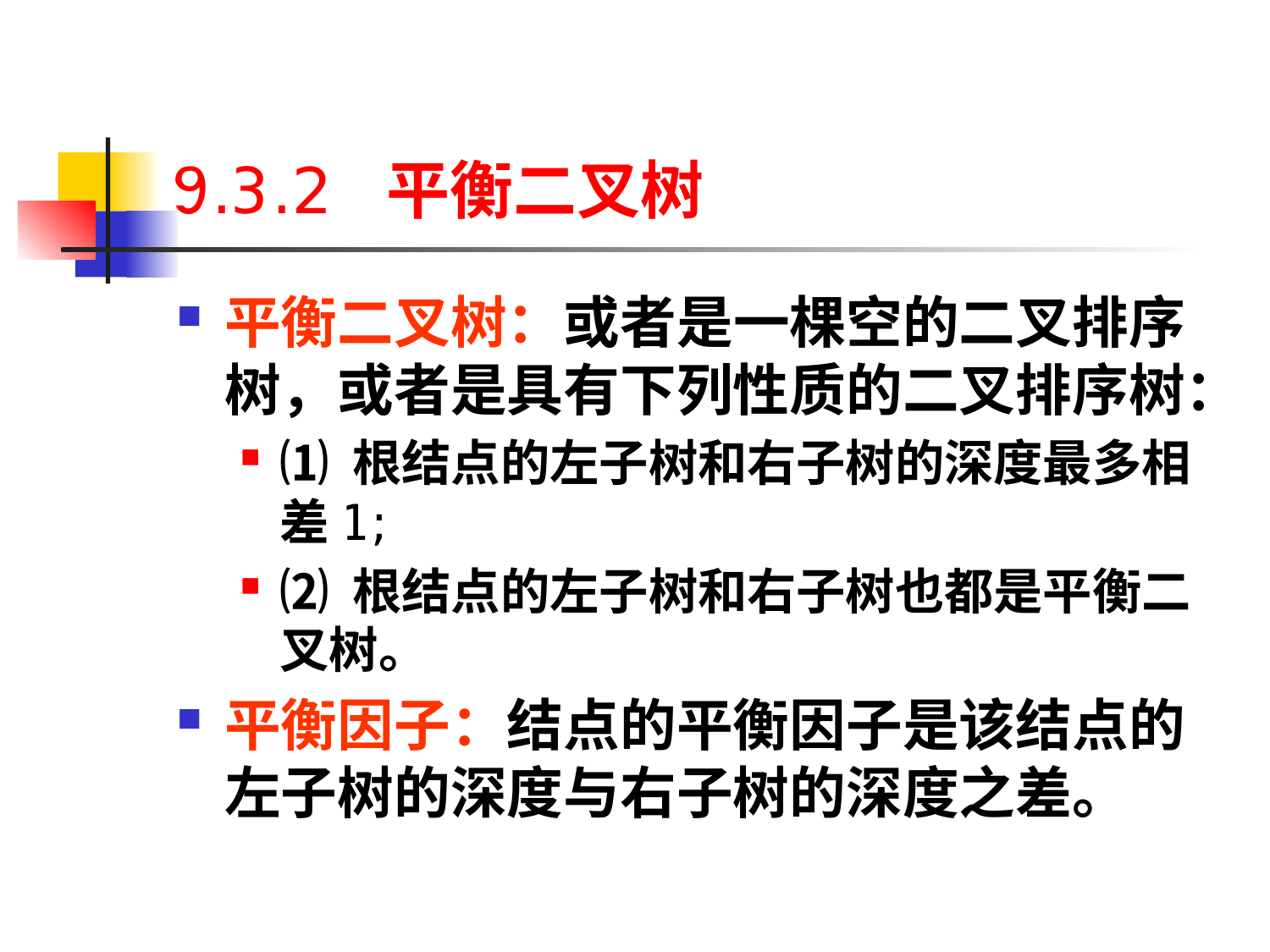

# 9.3.2  平衡二叉树
平衡二叉树：或者是一棵空的二叉排序树，或者是具有下列性质的二叉排序树：
⑴ 根结点的左子树和右子树的深度最多相差1;
⑵ 根结点的左子树和右子树也都是平衡二叉树。
平衡因子：结点的平衡因子是该结点的左子树的深度与右子树的深度之差。